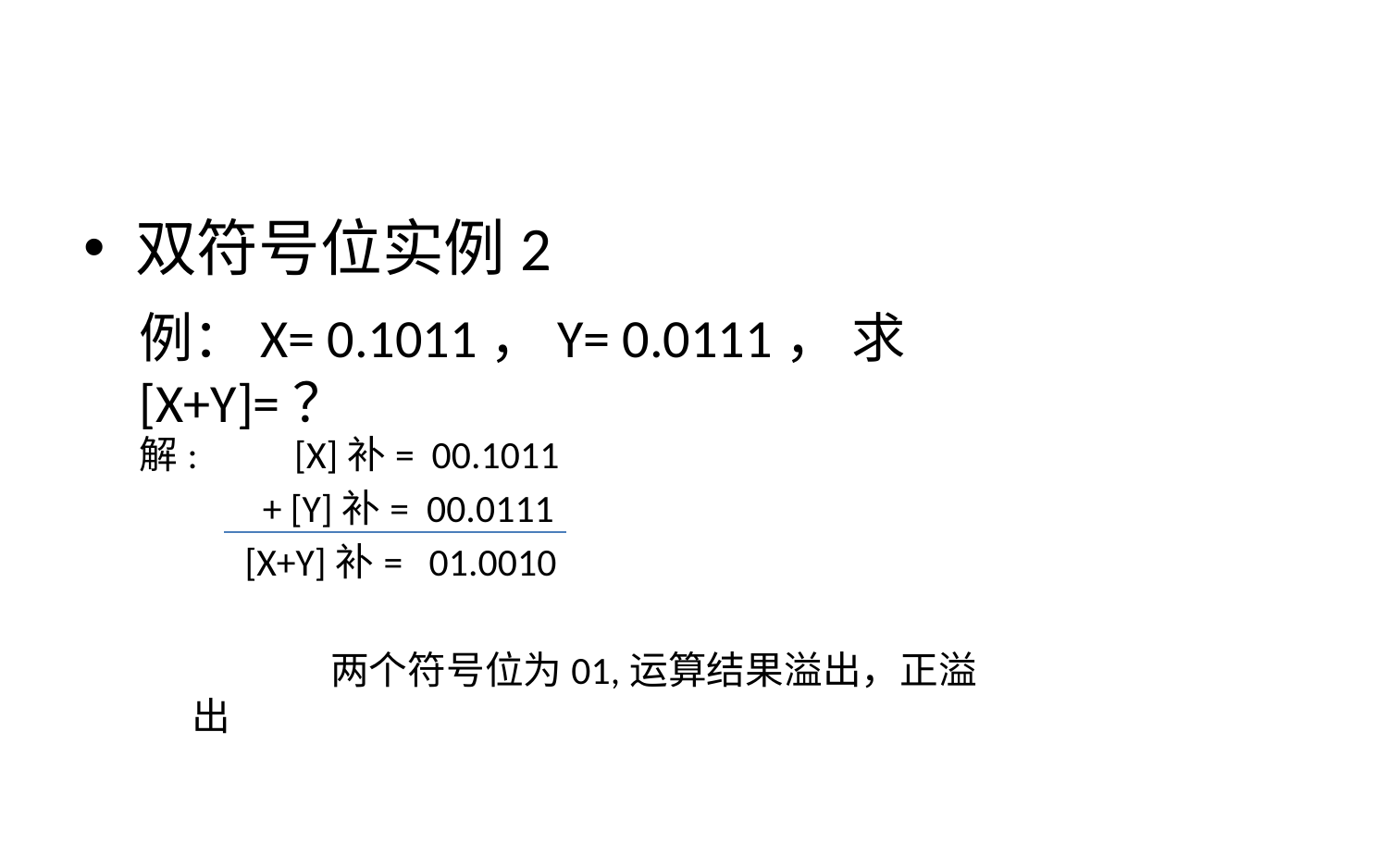

#
双符号位实例2

例：X= 0.1011，Y= 0.0111， 求 [X+Y]=？
解:           [X]补=  00.1011
              + [Y]补=  00.0111
            [X+Y]补=   01.0010

		两个符号位为01,运算结果溢出，正溢出